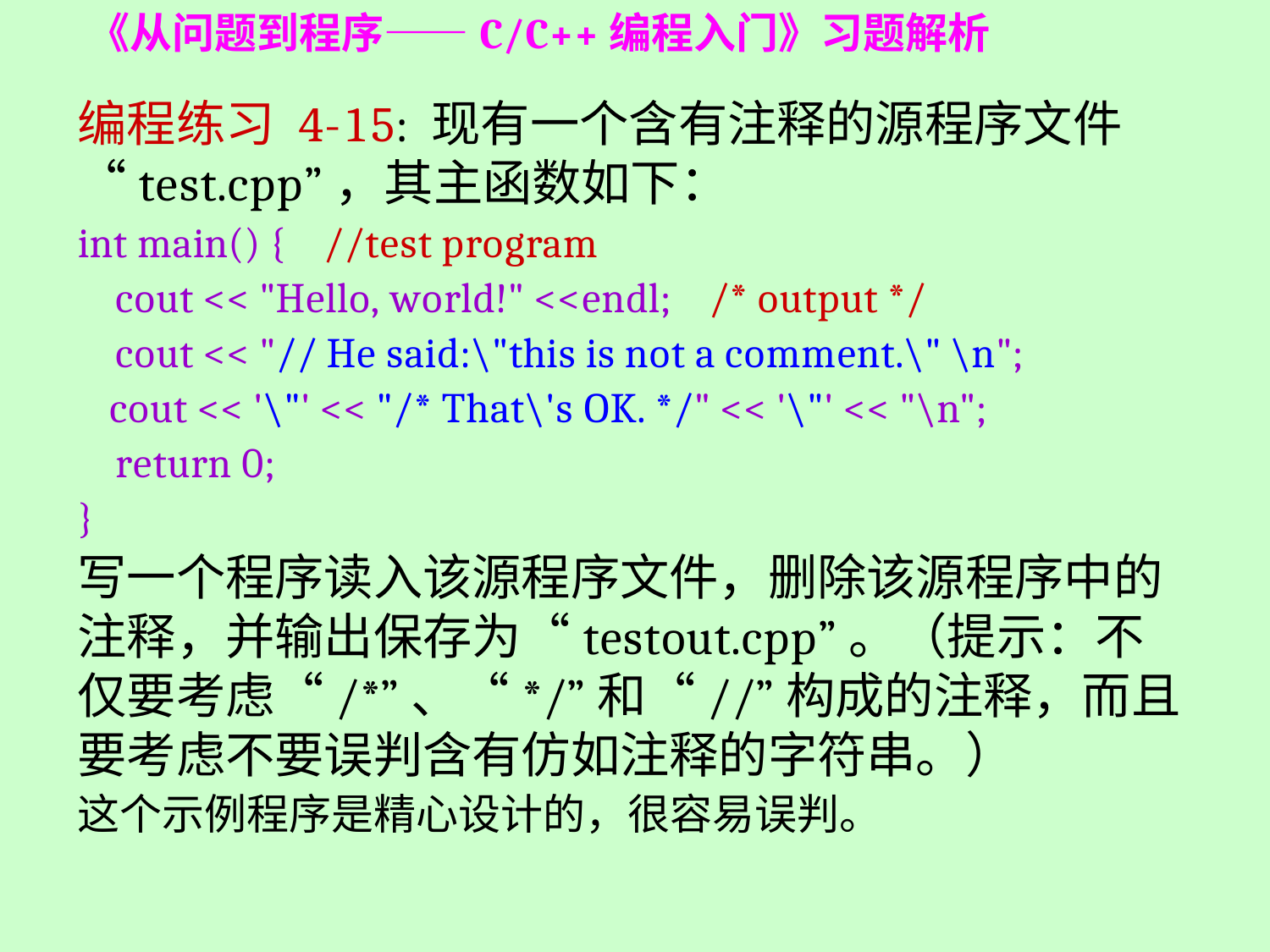

《从问题到程序——C/C++编程入门》习题解析
编程练习 4-15: 现有一个含有注释的源程序文件“test.cpp”，其主函数如下：
int main() {    //test program
    cout << "Hello, world!" <<endl;    /* output */
    cout << "// He said:\"this is not a comment.\" \n";
    cout << '\"' << "/* That\'s OK. */" << '\"' << "\n";
    return 0;
}
写一个程序读入该源程序文件，删除该源程序中的注释，并输出保存为“testout.cpp”。（提示：不仅要考虑“/*”、“*/”和“//”构成的注释，而且要考虑不要误判含有仿如注释的字符串。）
这个示例程序是精心设计的，很容易误判。
1